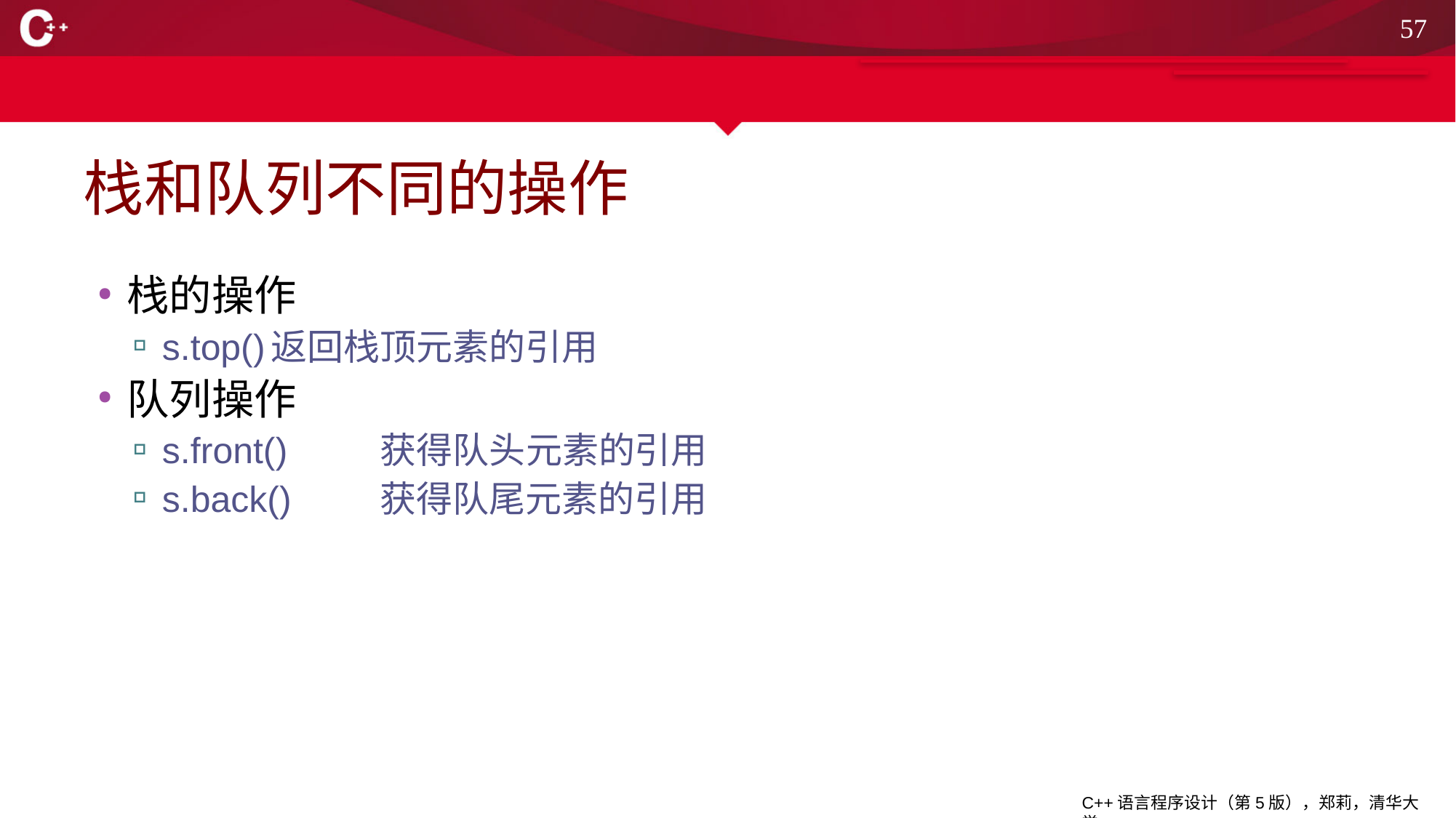

57
# 栈和队列不同的操作
栈的操作
s.top()	返回栈顶元素的引用
队列操作
s.front()	获得队头元素的引用
s.back()	获得队尾元素的引用